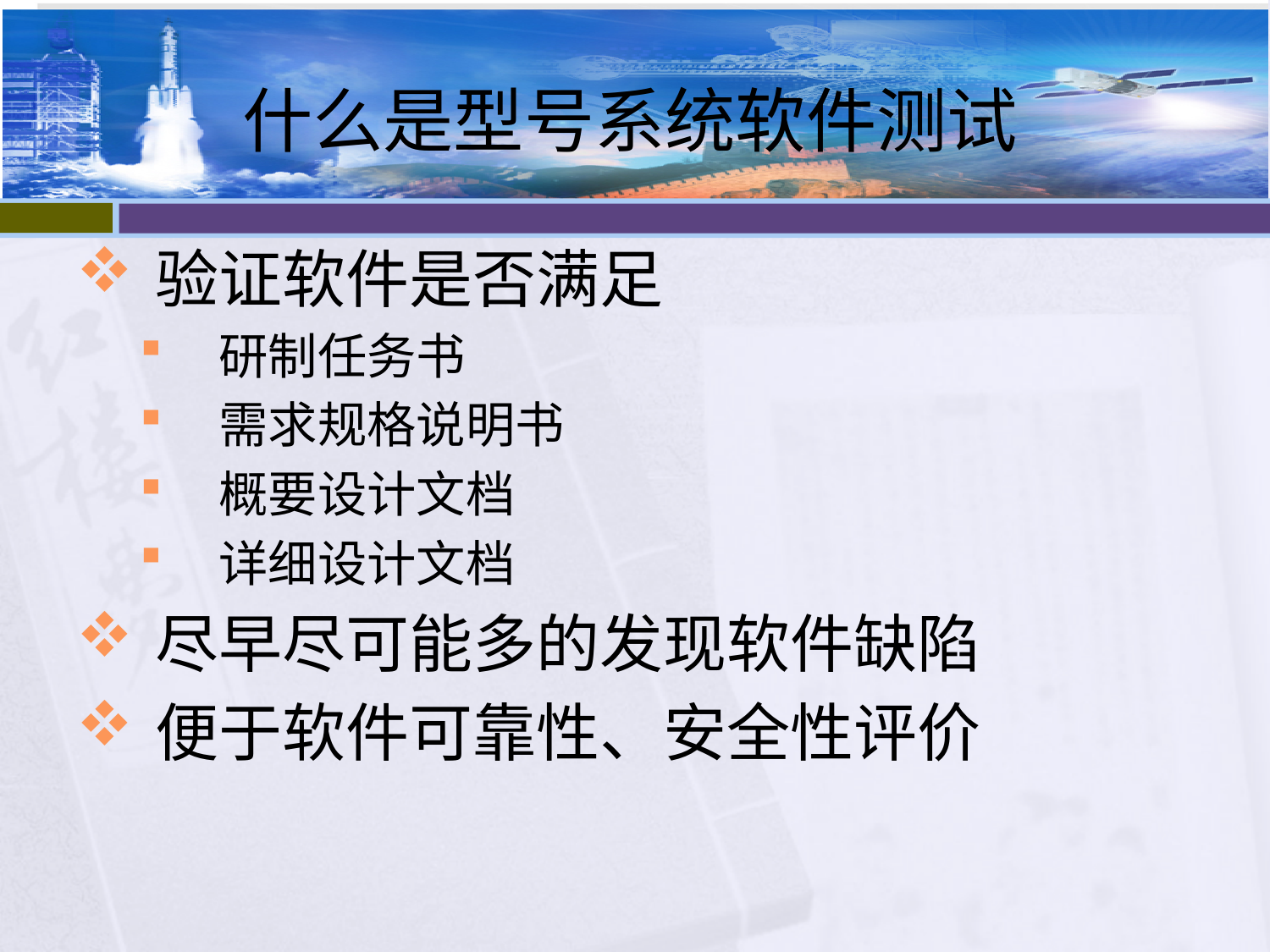

# 什么是型号系统软件测试

验证软件是否满足
研制任务书
需求规格说明书
概要设计文档
详细设计文档
尽早尽可能多的发现软件缺陷
便于软件可靠性、安全性评价